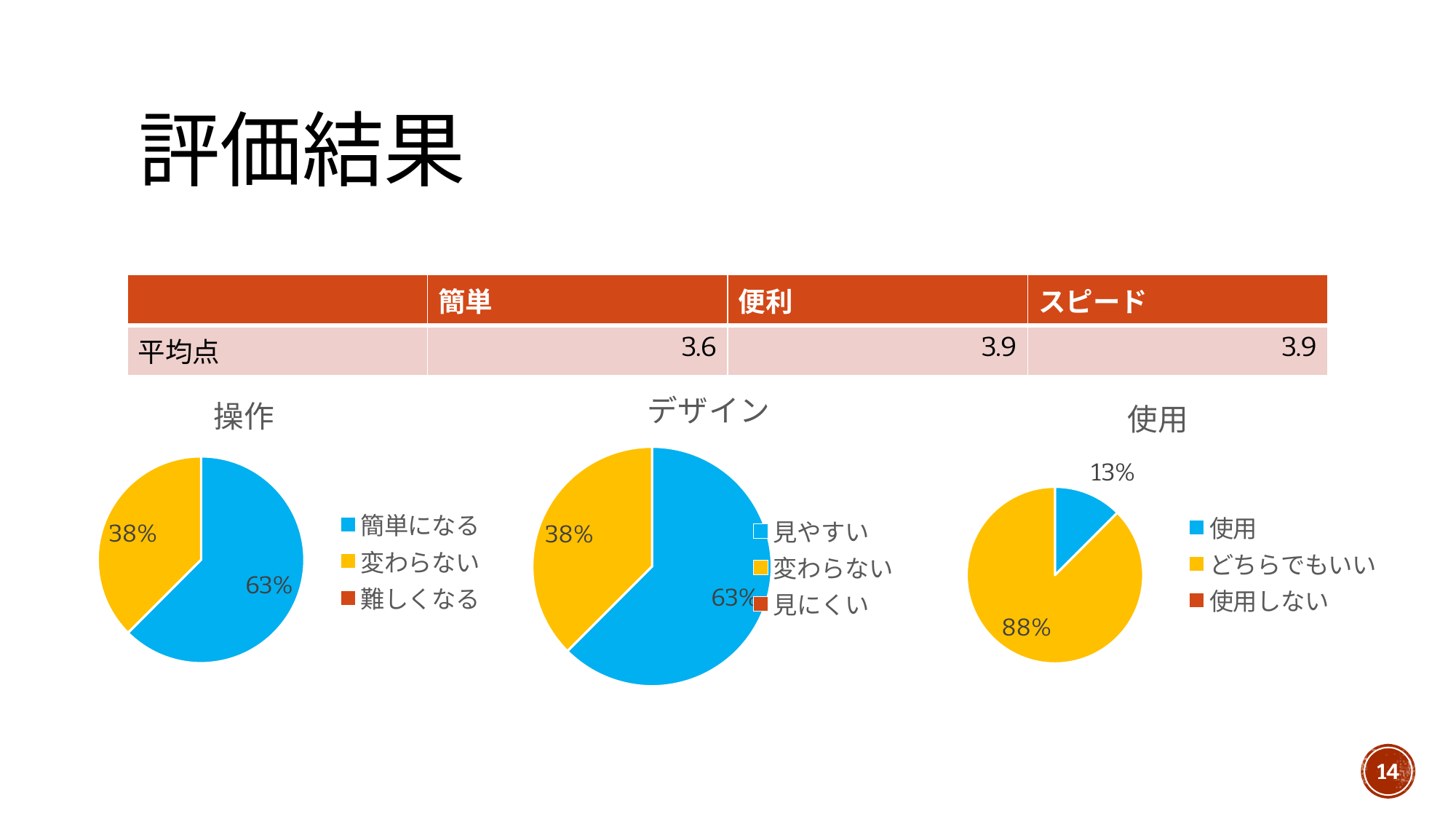

# 評価結果
|  | 簡単 | 便利 | スピード |
| --- | --- | --- | --- |
| 平均点 | 3.6 | 3.9 | 3.9 |

### Chart:

| Category | デザイン |
|---|---|
| 見やすい | 5.0 |
| 変わらない | 3.0 |
| 見にくい | 0.0 |

### Chart:

| Category | 操作 |
|---|---|
| 簡単になる | 5.0 |
| 変わらない | 3.0 |
| 難しくなる | 0.0 |

### Chart:

| Category | 使用 |
|---|---|
| 使用 | 1.0 |
| どちらでもいい | 7.0 |
| 使用しない | 0.0 |
14